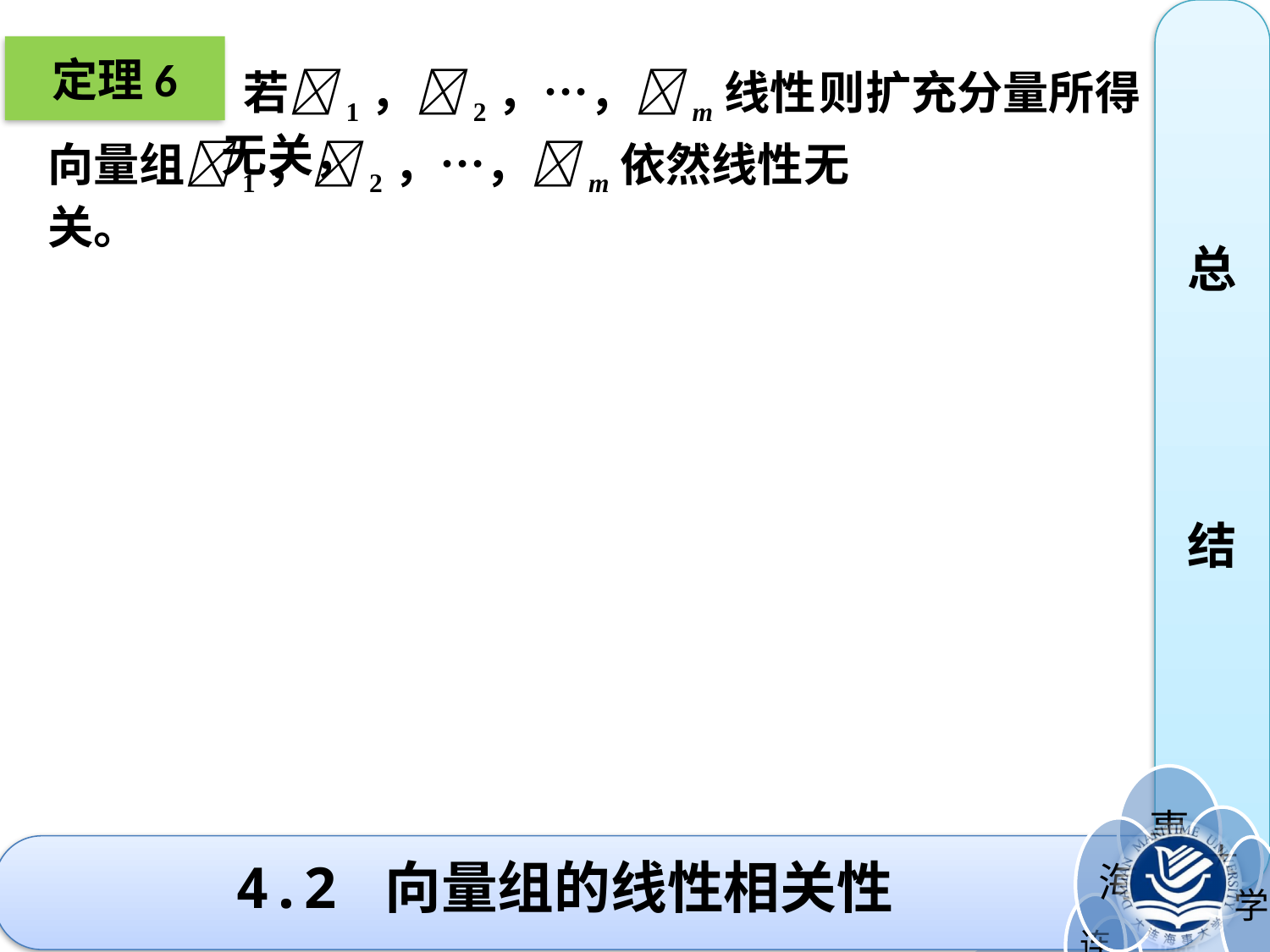

总

结
定理6
 若α1，α2，…，αm线性无关，
则扩充分量所得
向量组β1，β2，…，βm依然线性无关。
# 4.2 向量组的线性相关性